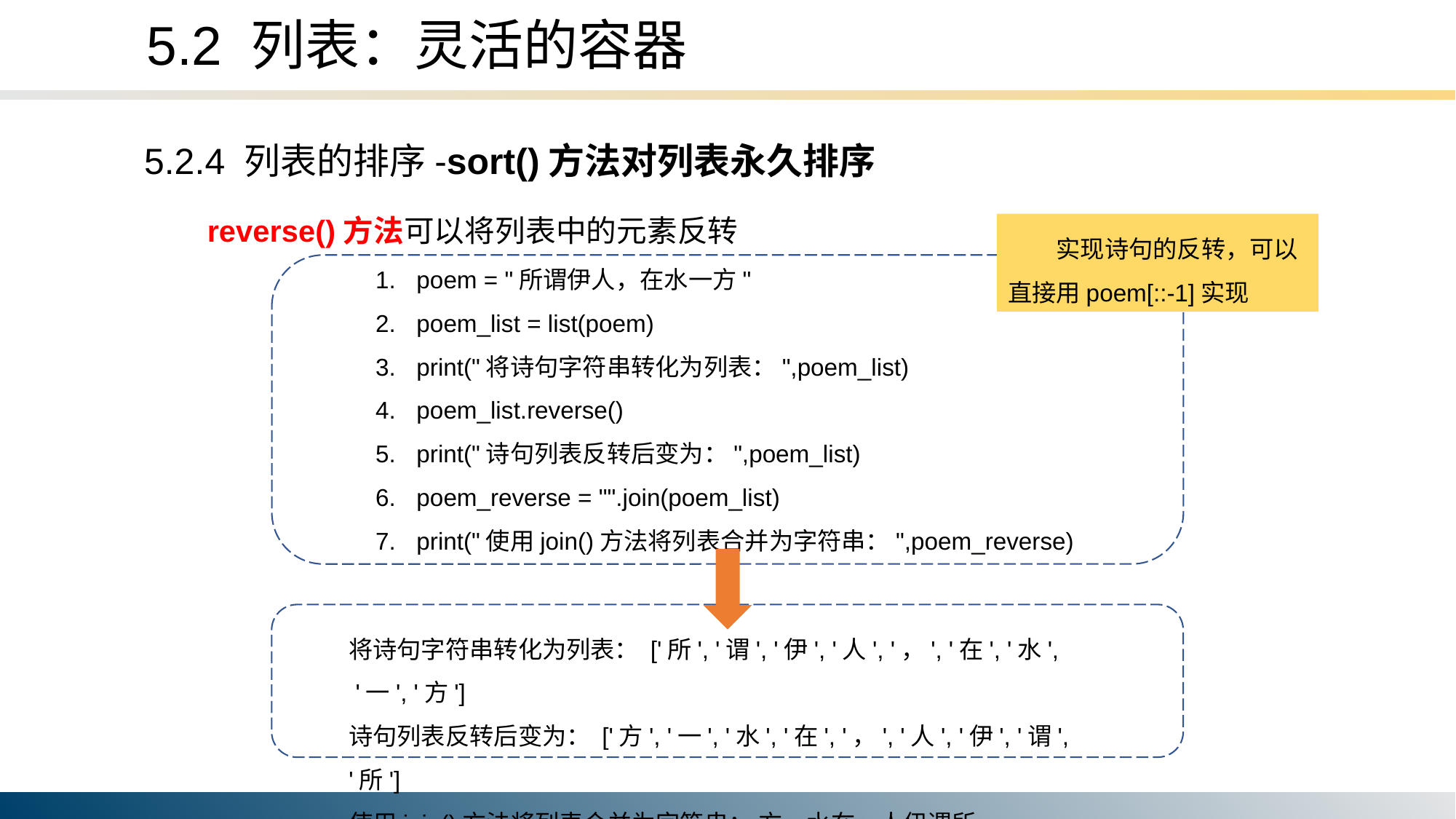

5.2 列表：灵活的容器
5.2.4 列表的排序-sort()方法对列表永久排序
reverse()方法可以将列表中的元素反转
实现诗句的反转，可以直接用poem[::-1]实现
poem = "所谓伊人，在水一方"
poem_list = list(poem)
print("将诗句字符串转化为列表：",poem_list)
poem_list.reverse()
print("诗句列表反转后变为：",poem_list)
poem_reverse = "".join(poem_list)
print("使用join()方法将列表合并为字符串：",poem_reverse)

将诗句字符串转化为列表： ['所', '谓', '伊', '人', '，', '在', '水', '一', '方']
诗句列表反转后变为： ['方', '一', '水', '在', '，', '人', '伊', '谓', '所']
使用join()方法将列表合并为字符串： 方一水在，人伊谓所